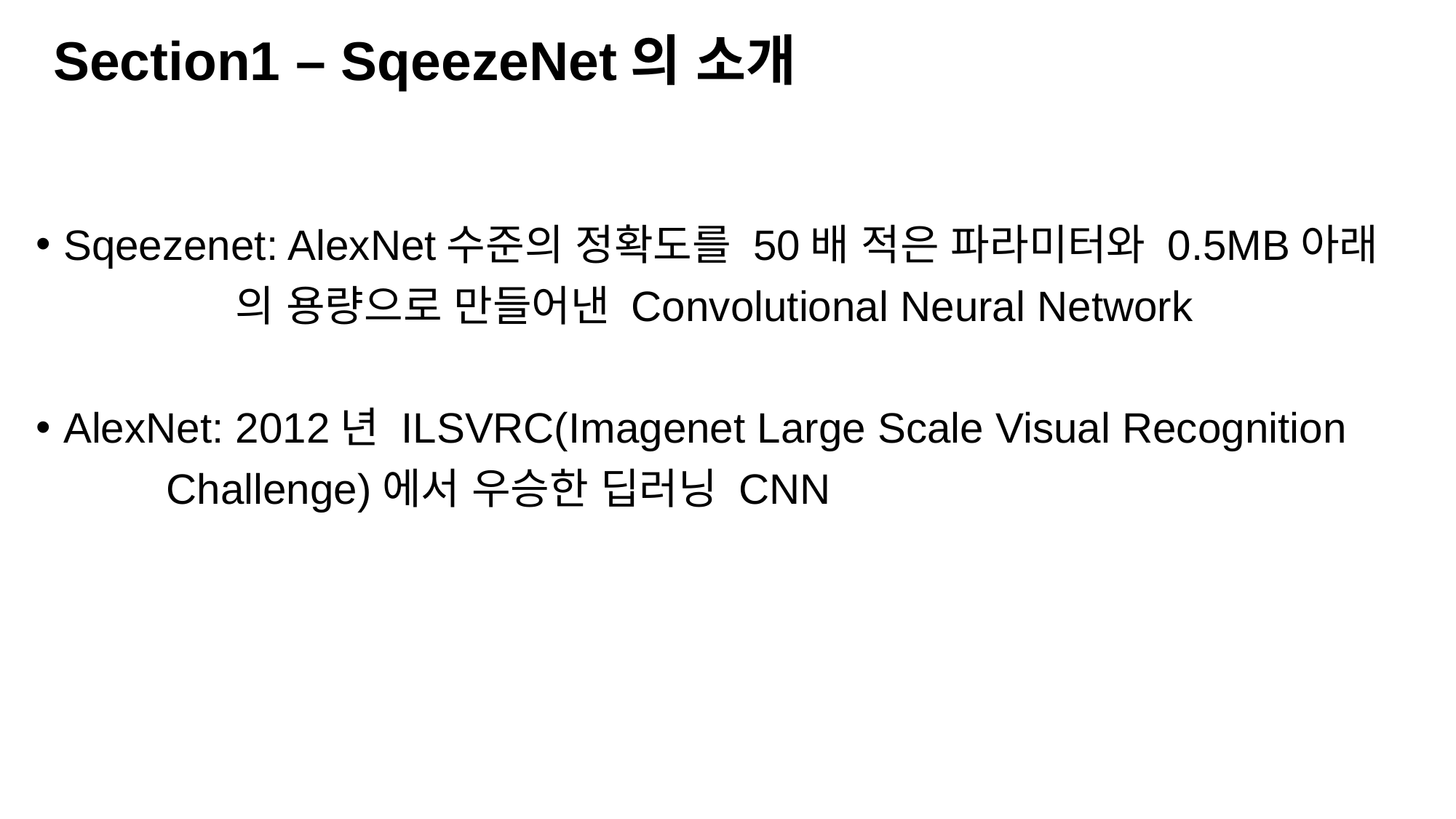

# Section1 – SqeezeNet의 소개
Sqeezenet: AlexNet수준의 정확도를 50배 적은 파라미터와 0.5MB아래
                의 용량으로 만들어낸 Convolutional Neural Network

AlexNet: 2012년 ILSVRC(Imagenet Large Scale Visual Recognition
           Challenge)에서 우승한 딥러닝 CNN